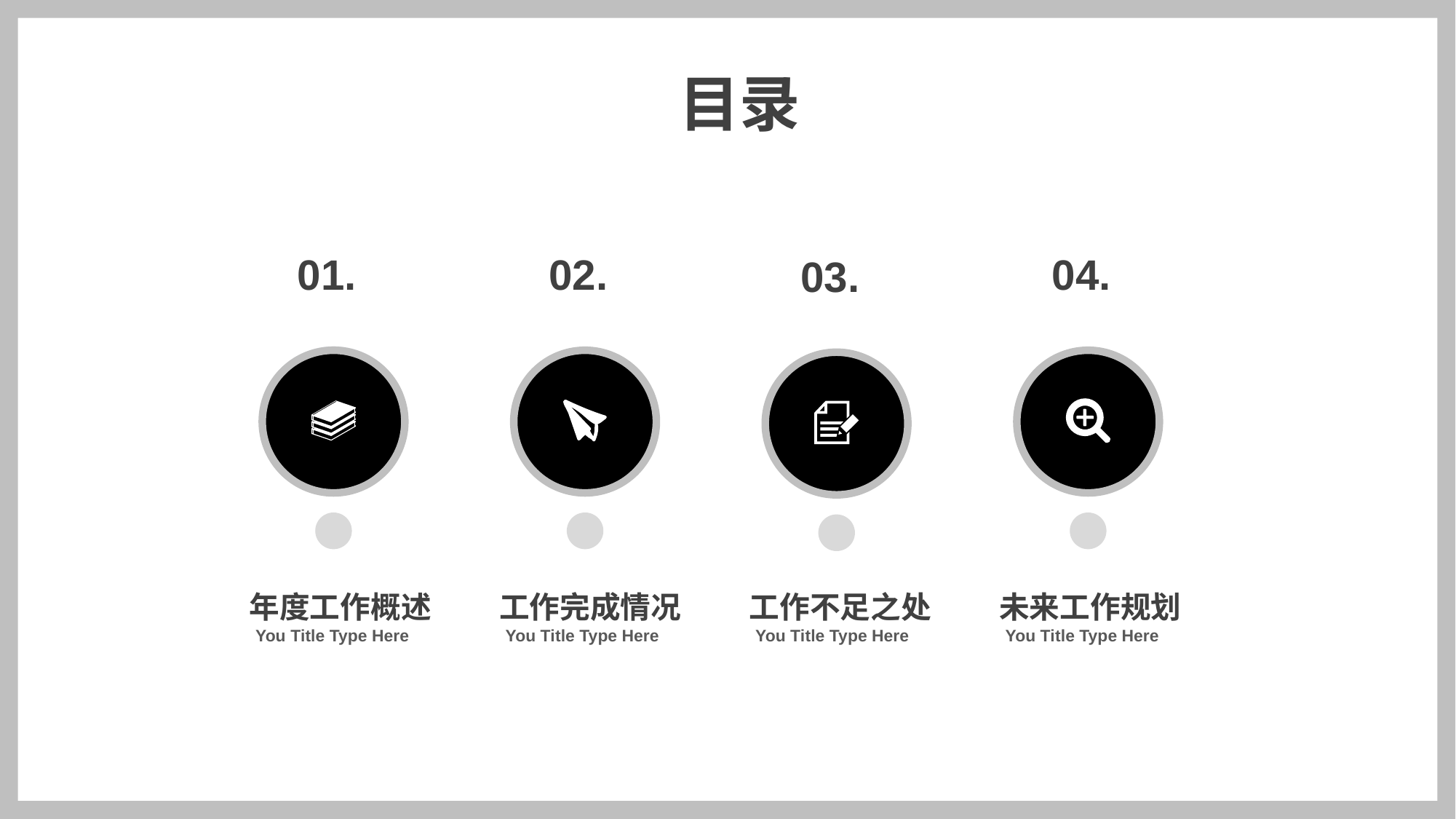

目录
01.
02.
04.
03.

年度工作概述
You Title Type Here
工作完成情况
You Title Type Here
工作不足之处
You Title Type Here
未来工作规划
You Title Type Here